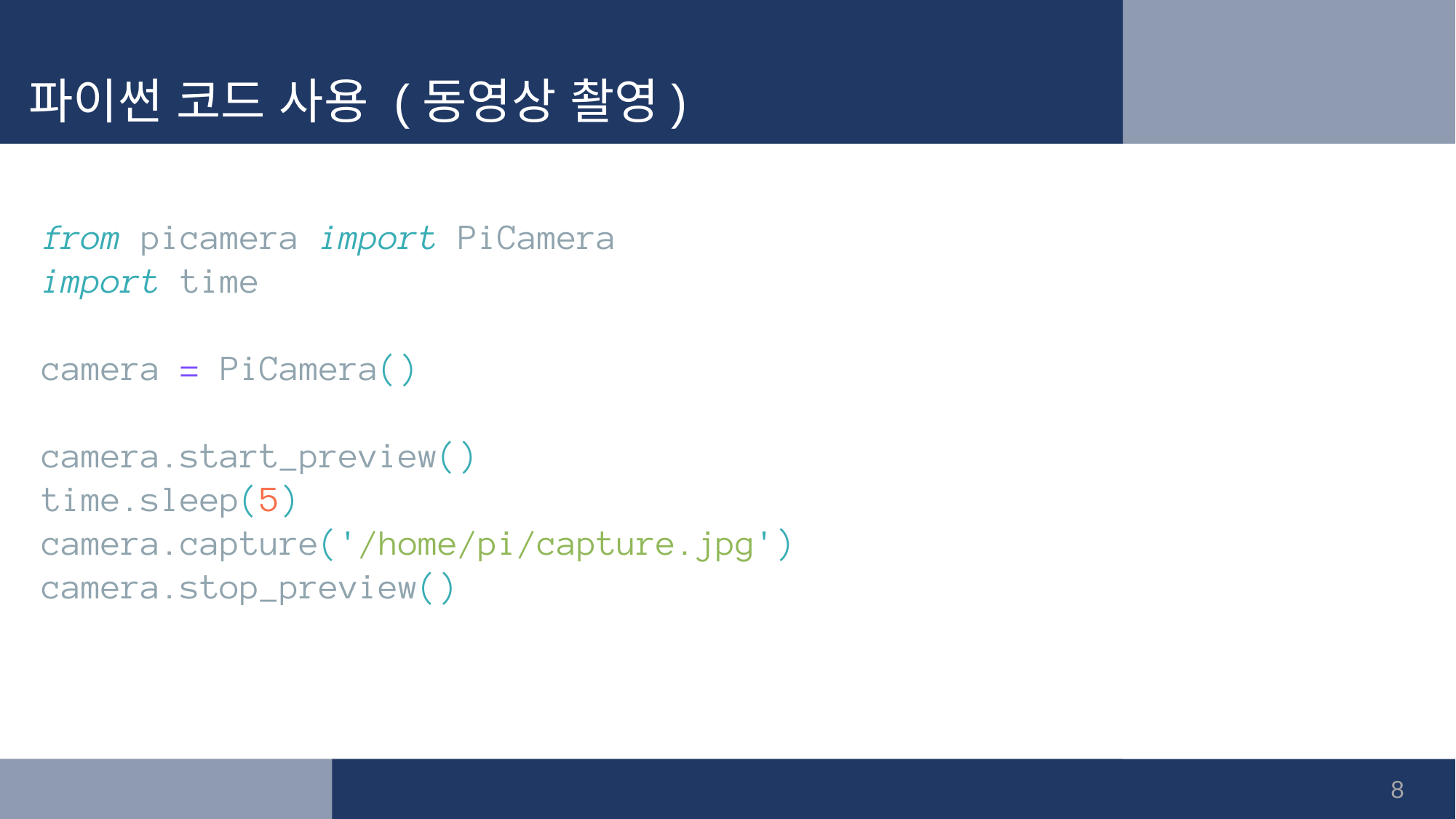

# 파이썬 코드 사용 (동영상 촬영)
from picamera import PiCamera
import time
camera = PiCamera()

camera.start_preview()
time.sleep(5)
camera.capture('/home/pi/capture.jpg')
camera.stop_preview()
8